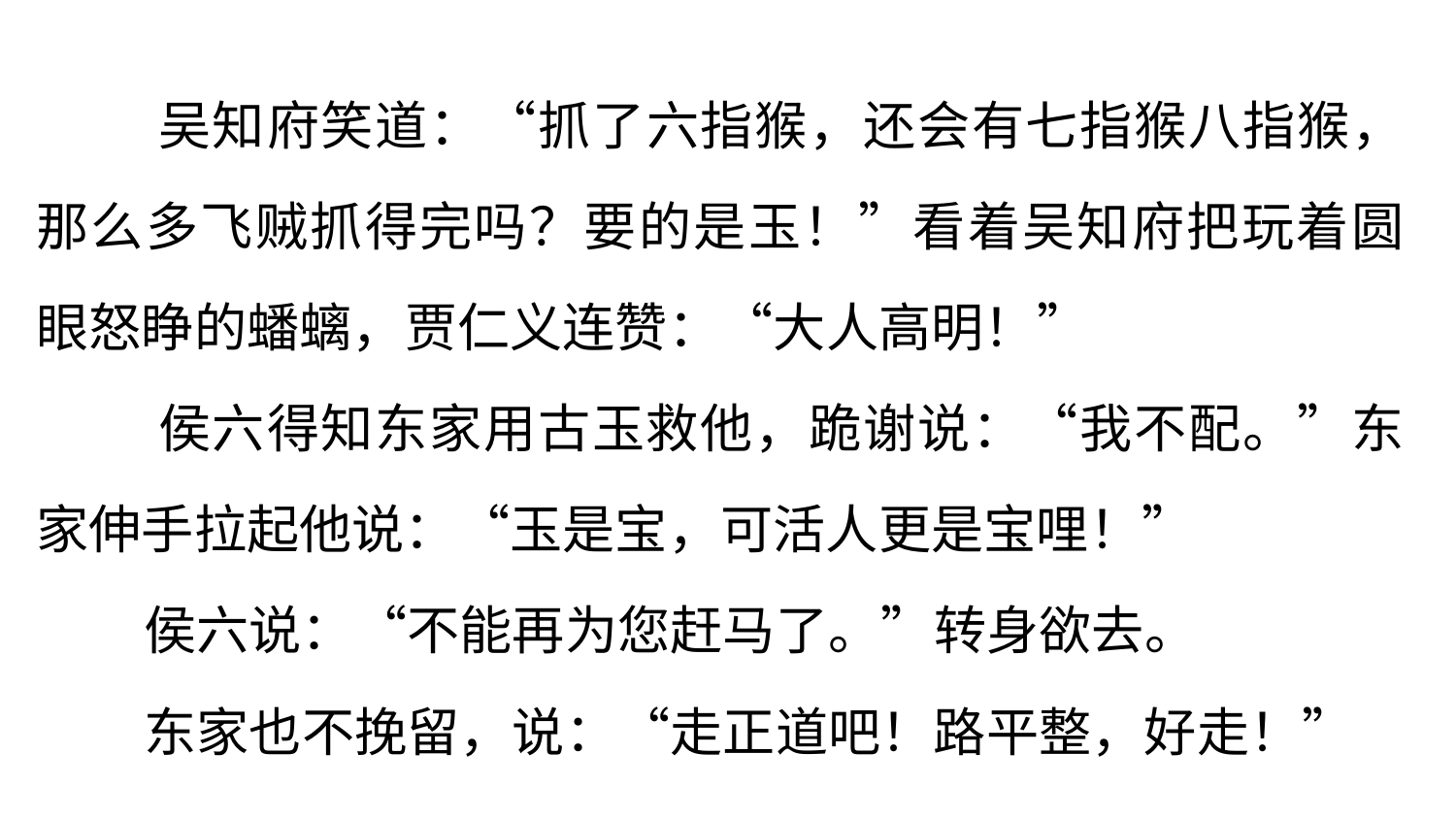

吴知府笑道：“抓了六指猴，还会有七指猴八指猴，那么多飞贼抓得完吗？要的是玉！”看着吴知府把玩着圆眼怒睁的蟠螭，贾仁义连赞：“大人高明！”
        侯六得知东家用古玉救他，跪谢说：“我不配。”东家伸手拉起他说：“玉是宝，可活人更是宝哩！”
        侯六说：“不能再为您赶马了。”转身欲去。
        东家也不挽留，说：“走正道吧！路平整，好走！”